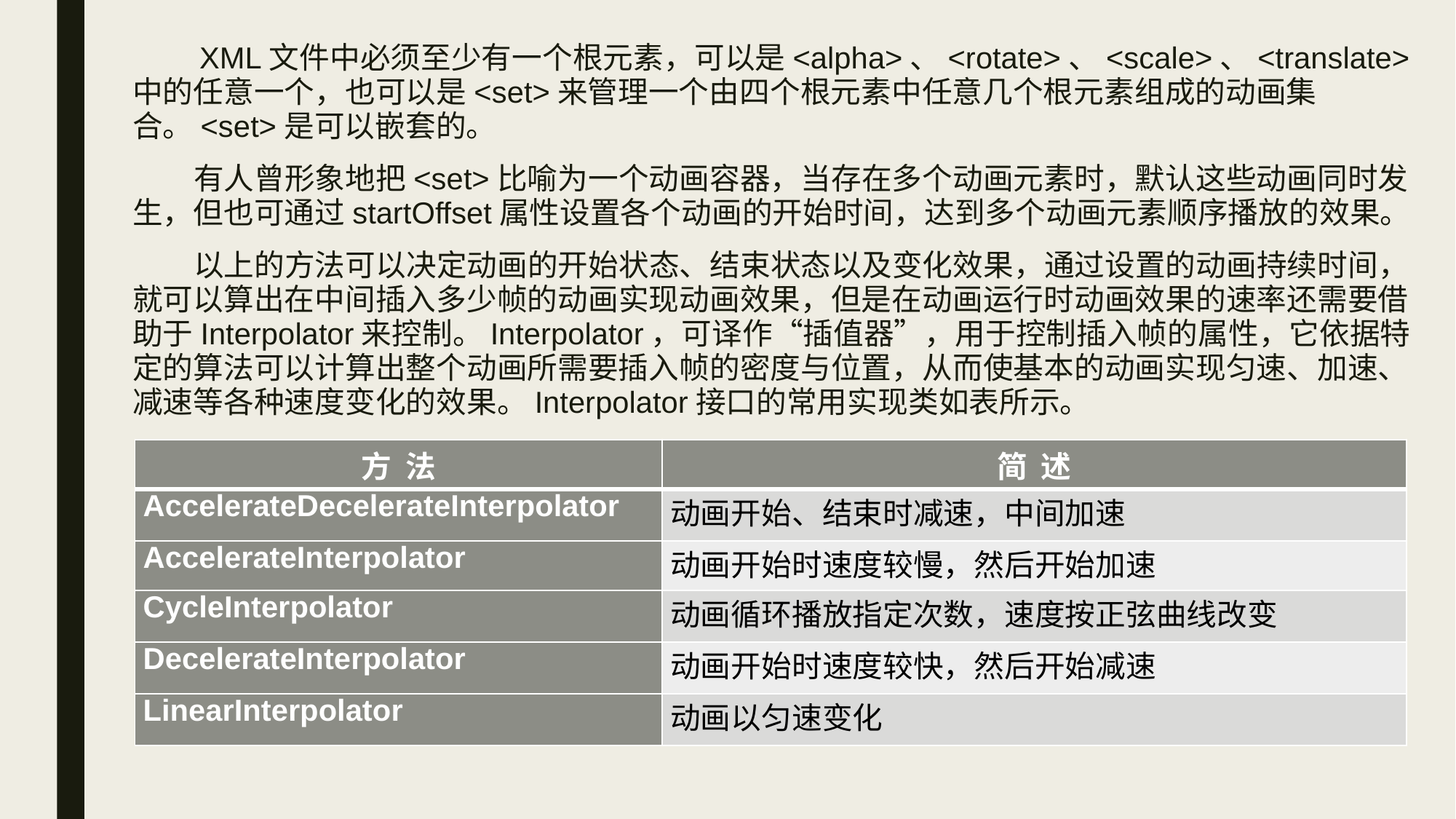

XML文件中必须至少有一个根元素，可以是<alpha>、<rotate>、<scale>、<translate>中的任意一个，也可以是<set>来管理一个由四个根元素中任意几个根元素组成的动画集合。<set>是可以嵌套的。
        有人曾形象地把<set>比喻为一个动画容器，当存在多个动画元素时，默认这些动画同时发生，但也可通过startOffset属性设置各个动画的开始时间，达到多个动画元素顺序播放的效果。
        以上的方法可以决定动画的开始状态、结束状态以及变化效果，通过设置的动画持续时间，就可以算出在中间插入多少帧的动画实现动画效果，但是在动画运行时动画效果的速率还需要借助于Interpolator来控制。Interpolator，可译作“插值器”，用于控制插入帧的属性，它依据特定的算法可以计算出整个动画所需要插入帧的密度与位置，从而使基本的动画实现匀速、加速、减速等各种速度变化的效果。Interpolator接口的常用实现类如表所示。
| 方 法 | 简 述 |
| --- | --- |
| AccelerateDecelerateInterpolator | 动画开始、结束时减速，中间加速 |
| AccelerateInterpolator | 动画开始时速度较慢，然后开始加速 |
| CycleInterpolator | 动画循环播放指定次数，速度按正弦曲线改变 |
| DecelerateInterpolator | 动画开始时速度较快，然后开始减速 |
| LinearInterpolator | 动画以匀速变化 |